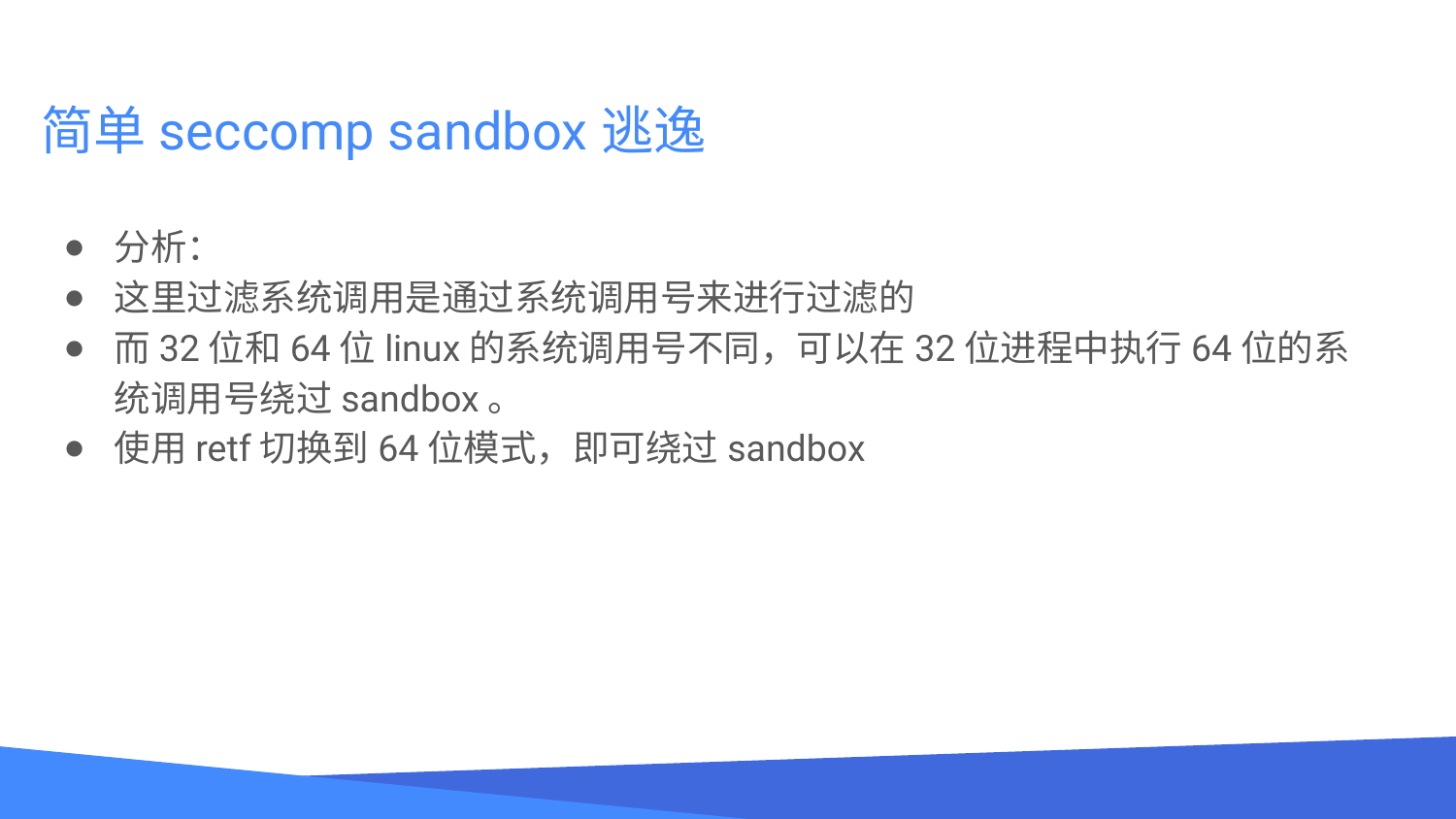

# 简单seccomp sandbox逃逸
分析：
这里过滤系统调用是通过系统调用号来进行过滤的
而32位和64位linux的系统调用号不同，可以在32位进程中执行64位的系统调用号绕过sandbox。
使用retf切换到64位模式，即可绕过sandbox